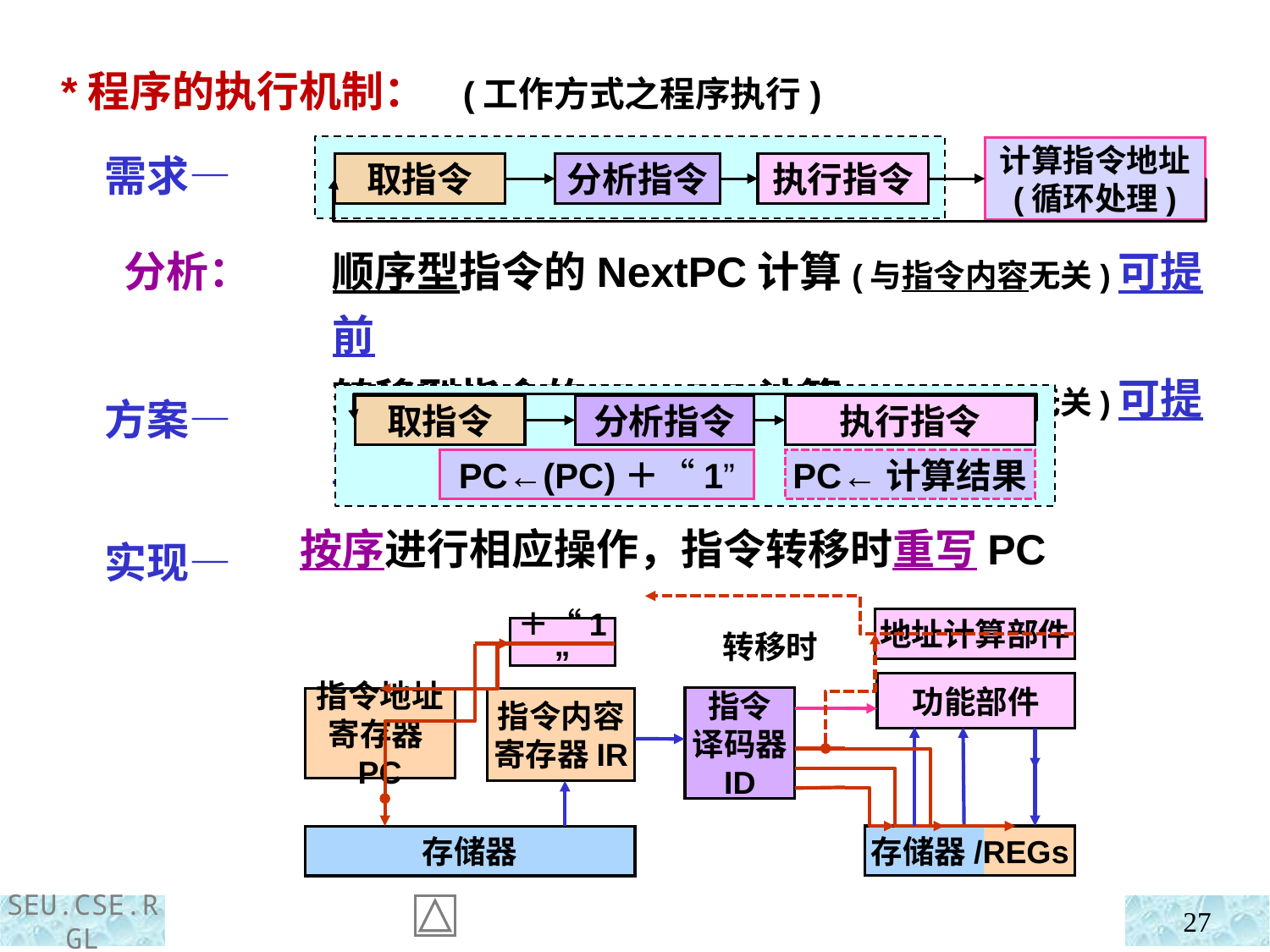

*程序的执行机制：   (工作方式之程序执行)
      需求—
        分析：

      方案—

      实现—

计算指令地址
(循环处理)
取指令
分析指令
执行指令
顺序型指令的NextPC计算(与指令内容无关)可提前
转移型指令的NextPC计算(与数据操作无关)可提前

取指令
分析指令
执行指令
PC←(PC)＋“1”
PC←计算结果
按序进行相应操作，指令转移时重写PC
转移时
地址计算部件
＋“1”
功能部件
指令
译码器
ID
指令地址寄存器PC
指令内容寄存器IR
存储器/REGs

存储器

27